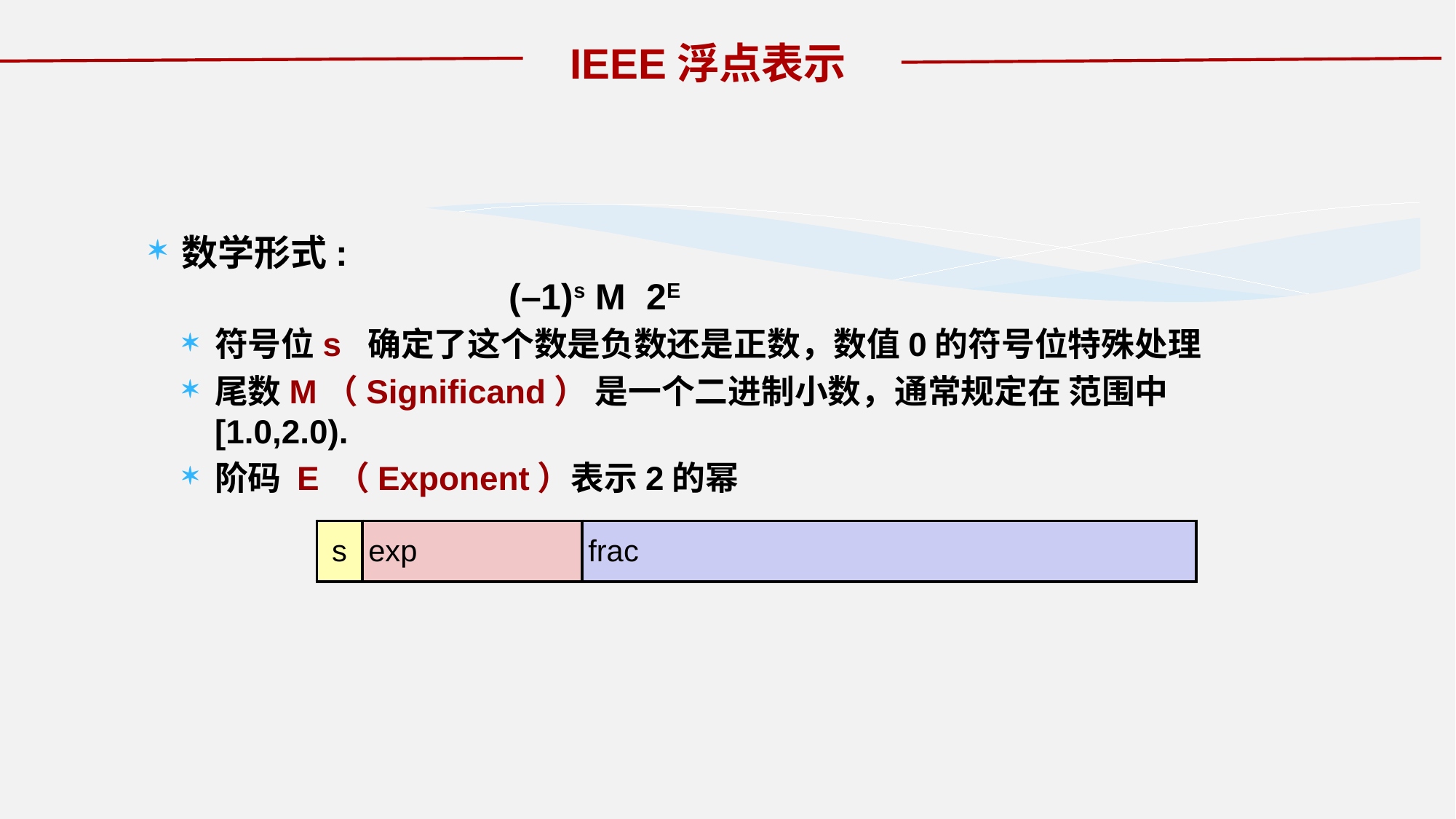

IEEE浮点表示
数学形式:
			(–1)s M  2E
符号位s  确定了这个数是负数还是正数，数值0的符号位特殊处理
尾数M（Significand） 是一个二进制小数，通常规定在 范围中[1.0,2.0).
阶码 E （Exponent）表示2的幂

| s | exp | frac |
| --- | --- | --- |